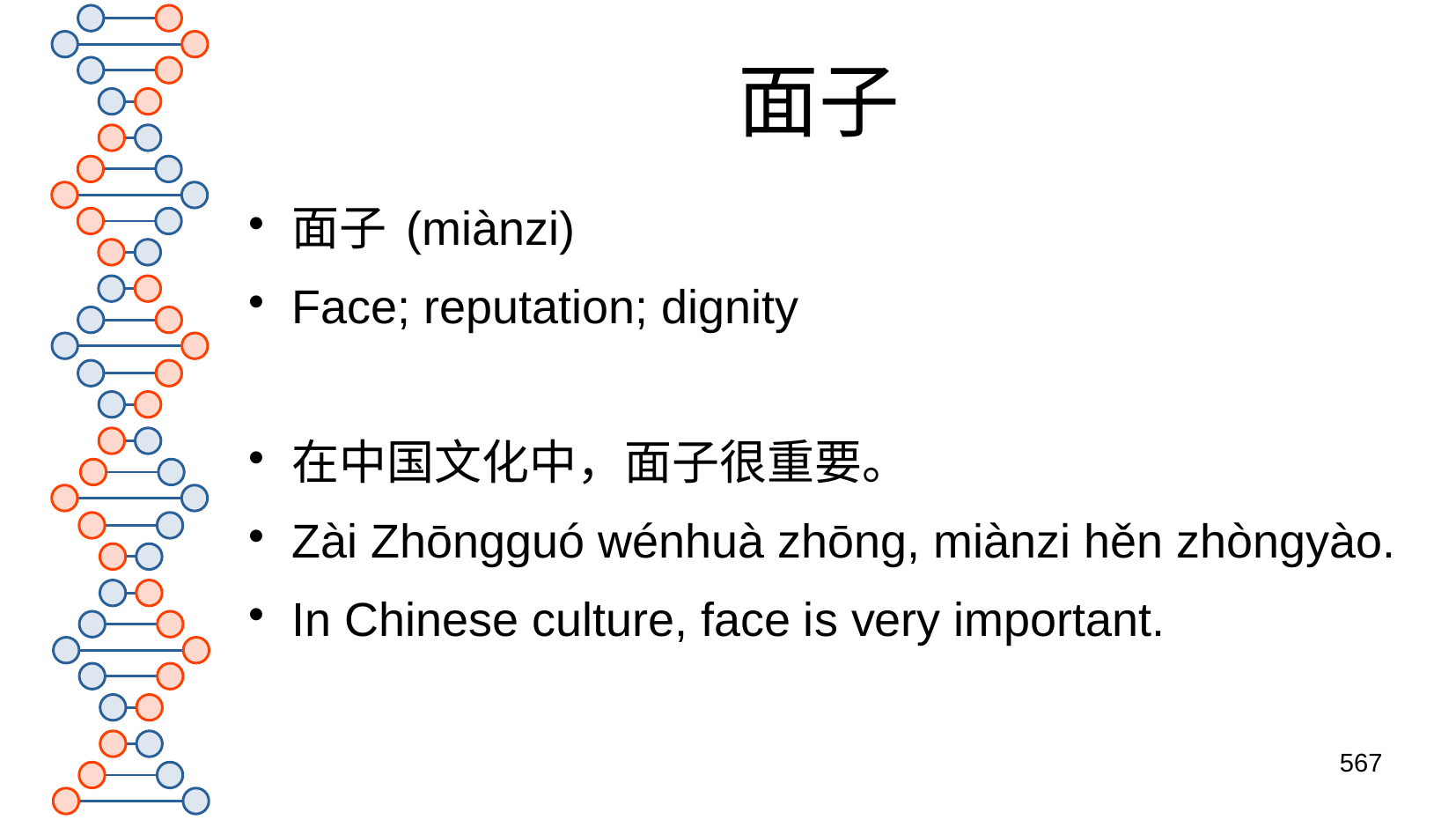

# 面子
面子 (miànzi)
Face; reputation; dignity

在中国文化中，面子很重要。
Zài Zhōngguó wénhuà zhōng, miànzi hěn zhòngyào.
In Chinese culture, face is very important.
567